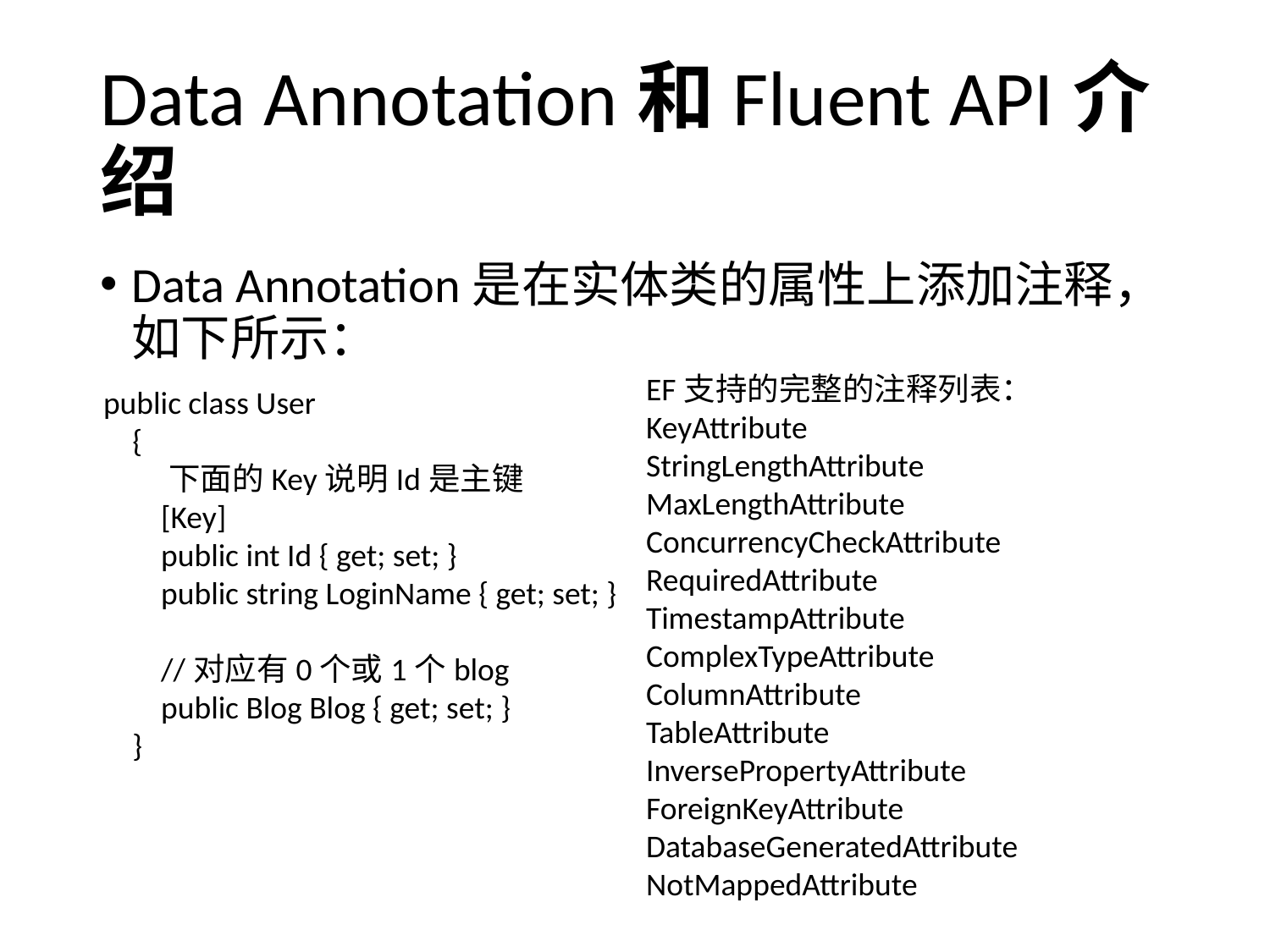

# Data Annotation和Fluent API介绍
Data Annotation是在实体类的属性上添加注释，如下所示：
EF支持的完整的注释列表：
KeyAttribute
StringLengthAttribute
MaxLengthAttribute
ConcurrencyCheckAttribute
RequiredAttribute
TimestampAttribute
ComplexTypeAttribute
ColumnAttribute
TableAttribute
InversePropertyAttribute
ForeignKeyAttribute
DatabaseGeneratedAttribute
NotMappedAttribute
public class User
    {
        下面的Key说明Id是主键
        [Key]
        public int Id { get; set; }
        public string LoginName { get; set; }

        //对应有0个或1个blog
        public Blog Blog { get; set; }
    }